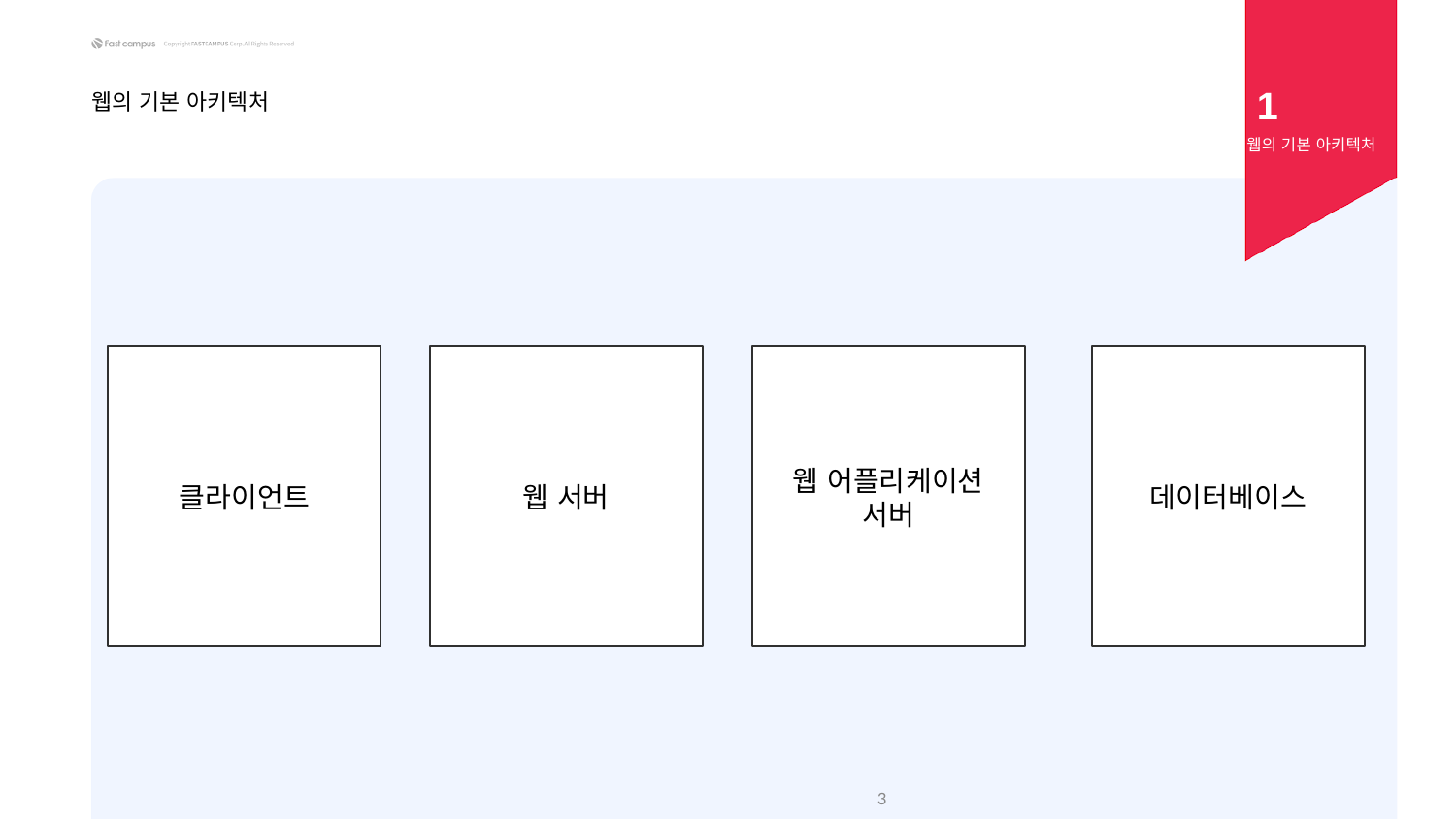

1
웹의 기본 아키텍처
웹의 기본 아키텍처
클라이언트
웹 서버
웹 어플리케이션 서버
데이터베이스
3